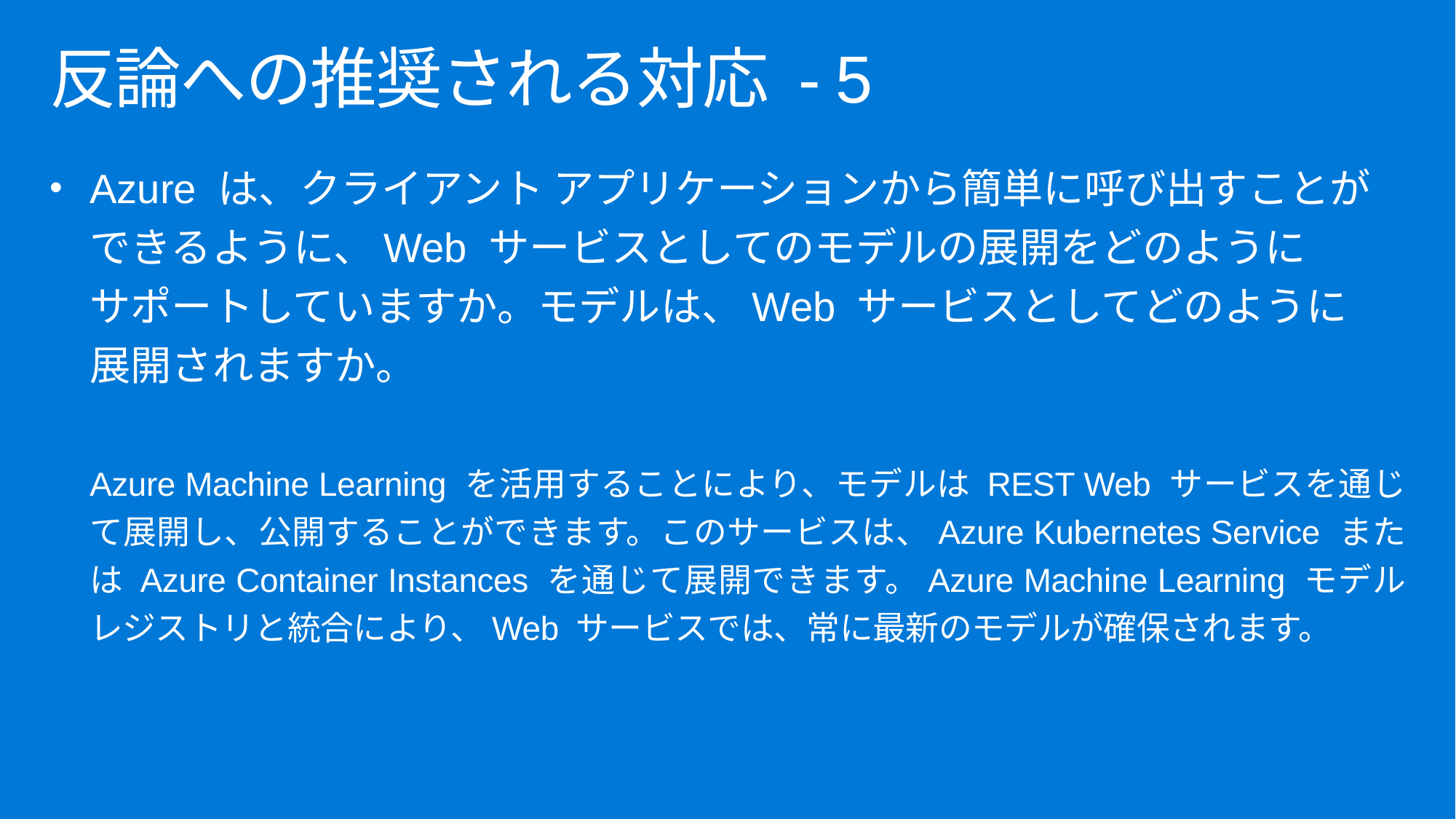

# 反論への推奨される対応 - 5
Azure は、クライアント アプリケーションから簡単に呼び出すことができるように、Web サービスとしてのモデルの展開をどのように
サポートしていますか。モデルは、Web サービスとしてどのように
展開されますか。

Azure Machine Learning を活用することにより、モデルは REST Web サービスを通じて展開し、公開することができます。このサービスは、Azure Kubernetes Service または Azure Container Instances を通じて展開できます。Azure Machine Learning モデル レジストリと統合により、Web サービスでは、常に最新のモデルが確保されます。